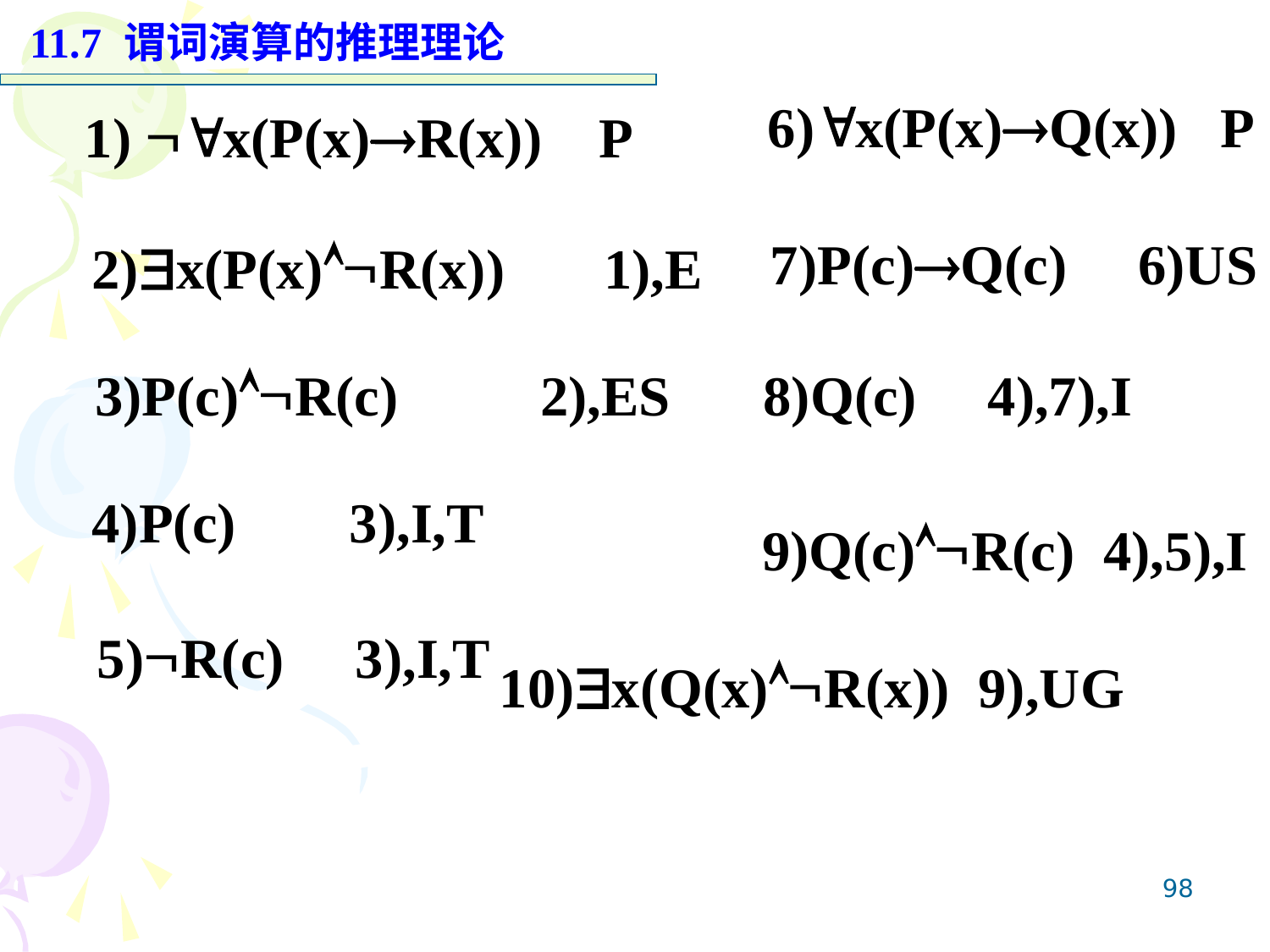

11.7 谓词演算的推理理论

6)∀x(P(x)→Q(x))   P
1) ¬∀x(P(x)→R(x))    P
7)P(c)→Q(c)     6)US
2)∃x(P(x)∧¬R(x))       1),E

3)P(c)∧¬R(c)          2),ES
8)Q(c)     4),7),I
4)P(c)        3),I,T
9)Q(c)∧¬R(c)  4),5),I
5)¬R(c)     3),I,T
10)∃x(Q(x)∧¬R(x))  9),UG
98